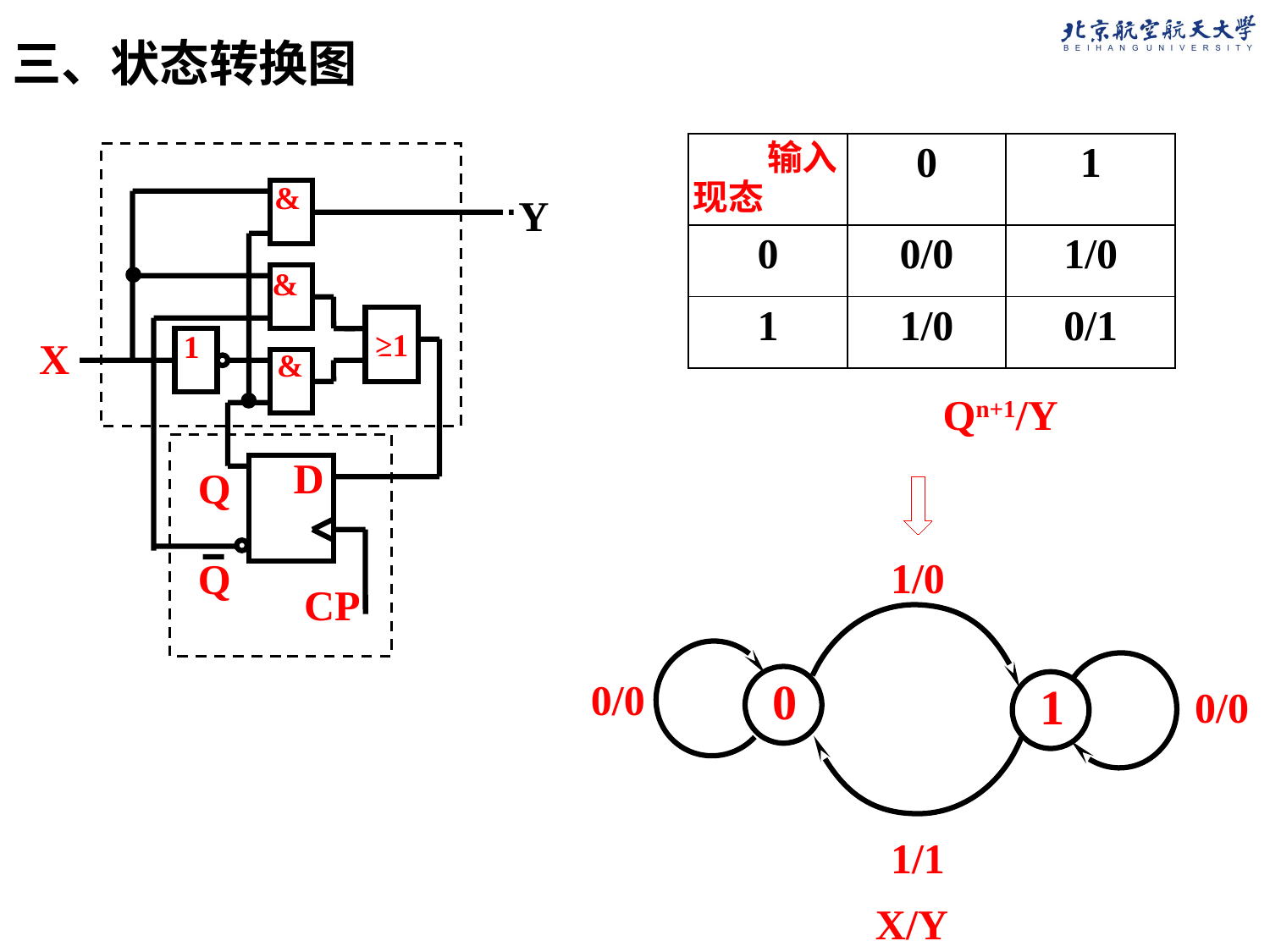

三、状态转换图
输入
|  | 0 | 1 |
| --- | --- | --- |
| 0 | 0/0 | 1/0 |
| 1 | 1/0 | 0/1 |

现态
&

Y

&

≥1

1
X

&

D
Q

Q

CP
Qn+1/Y

1/0

 0

0/0
 1

0/0

1/1
X/Y